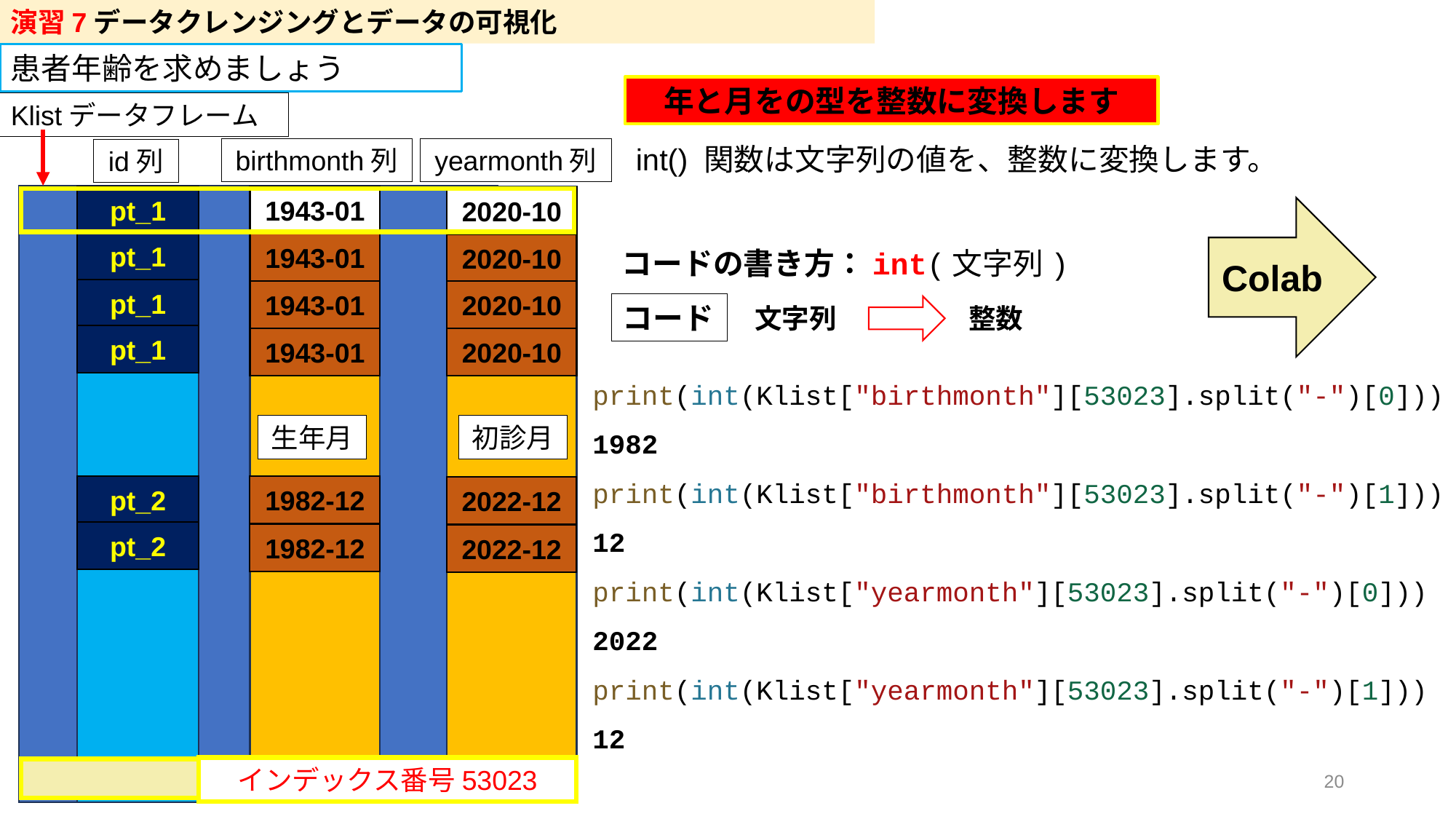

演習7データクレンジングとデータの可視化
患者年齢を求めましょう
年と月をの型を整数に変換します
Klistデータフレーム
int() 関数は文字列の値を、整数に変換します。
birthmonth列
yearmonth列
id列

pt_1
1943-01

2020-10

Colab
pt_1
1943-01
2020-10
コードの書き方：int(文字列)
pt_1
1943-01
2020-10
コード
文字列

整数
pt_1
1943-01
2020-10
print(int(Klist["birthmonth"][53023].split("-")[0]))
1982
print(int(Klist["birthmonth"][53023].split("-")[1]))
12
print(int(Klist["yearmonth"][53023].split("-")[0]))
2022
print(int(Klist["yearmonth"][53023].split("-")[1]))
12
生年月
初診月
pt_2
1982-12
2022-12
pt_2
1982-12
2022-12
インデックス番号53023

20